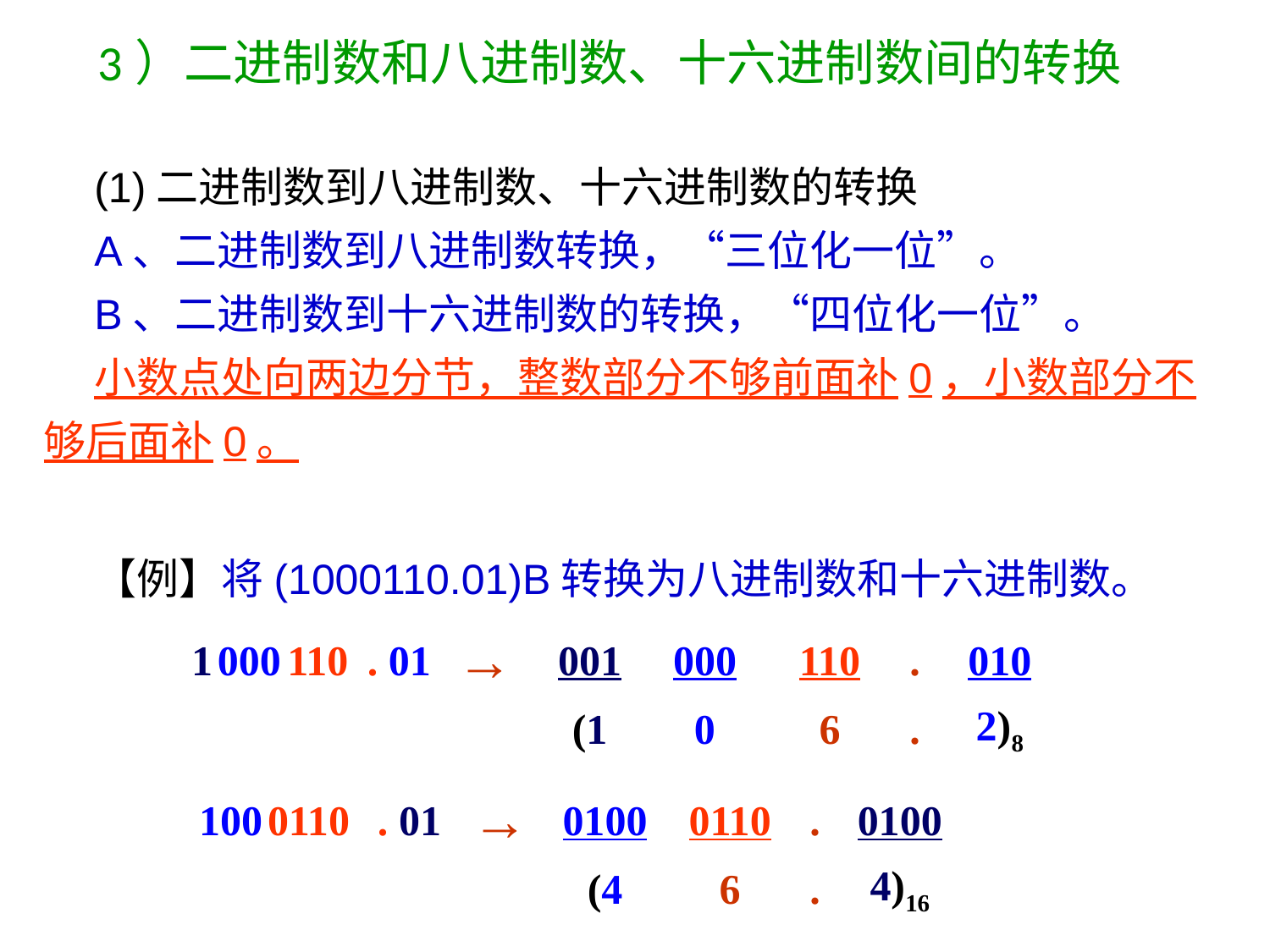

3）二进制数和八进制数、十六进制数间的转换
(1)二进制数到八进制数、十六进制数的转换
A、二进制数到八进制数转换，“三位化一位”。
B、二进制数到十六进制数的转换，“四位化一位”。
小数点处向两边分节，整数部分不够前面补0，小数部分不够后面补0。
【例】将(1000110.01)B转换为八进制数和十六进制数。
| 1 | 000 | 110 | . 01 | → | 001 | 000 | 110 | . | 010 |
| --- | --- | --- | --- | --- | --- | --- | --- | --- | --- |
|  |  |  |  |  | (1 | 0 | 6 | . | 2)8 |
| 100 | 0110 | . 01 | → | 0100 | 0110 | . | 0100 |
| --- | --- | --- | --- | --- | --- | --- | --- |
|  |  |  |  | (4 | 6 | . | 4)16 |